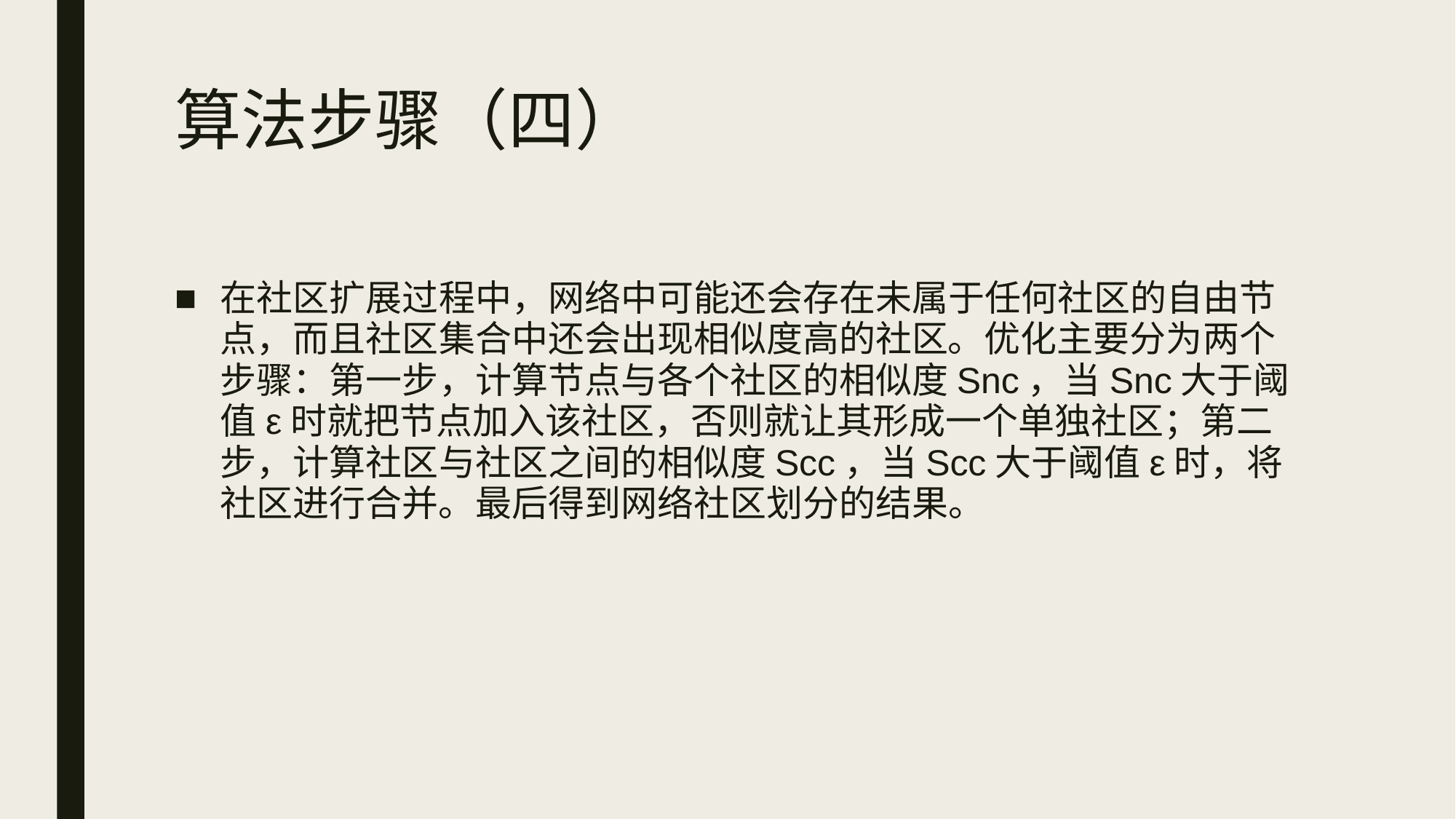

# 算法步骤（四）
在社区扩展过程中，网络中可能还会存在未属于任何社区的自由节点，而且社区集合中还会出现相似度高的社区。优化主要分为两个步骤：第一步，计算节点与各个社区的相似度Snc，当Snc大于阈值ε时就把节点加入该社区，否则就让其形成一个单独社区；第二步，计算社区与社区之间的相似度Scc，当Scc大于阈值ε时，将社区进行合并。最后得到网络社区划分的结果。